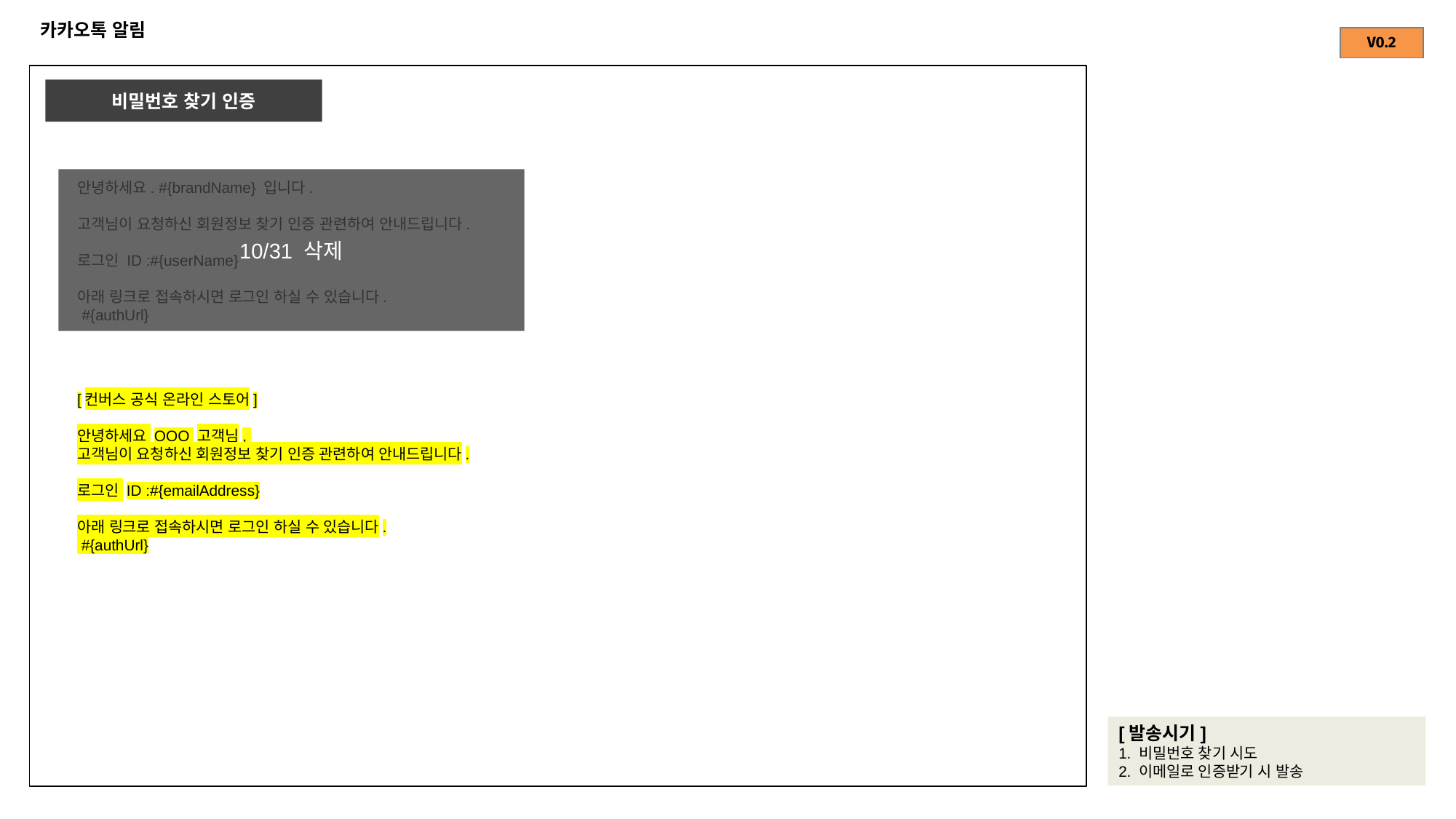

# 카카오톡 알림
| V0.2 |
| --- |

비밀번호 찾기 인증
10/31 삭제
안녕하세요. #{brandName} 입니다.

고객님이 요청하신 회원정보 찾기 인증 관련하여 안내드립니다.

로그인 ID :#{userName}

아래 링크로 접속하시면 로그인 하실 수 있습니다.
 #{authUrl}
[컨버스 공식 온라인 스토어]

안녕하세요 OOO 고객님,
고객님이 요청하신 회원정보 찾기 인증 관련하여 안내드립니다.

로그인 ID :#{emailAddress}

아래 링크로 접속하시면 로그인 하실 수 있습니다.
 #{authUrl}
[발송시기]
1. 비밀번호 찾기 시도
2. 이메일로 인증받기 시 발송